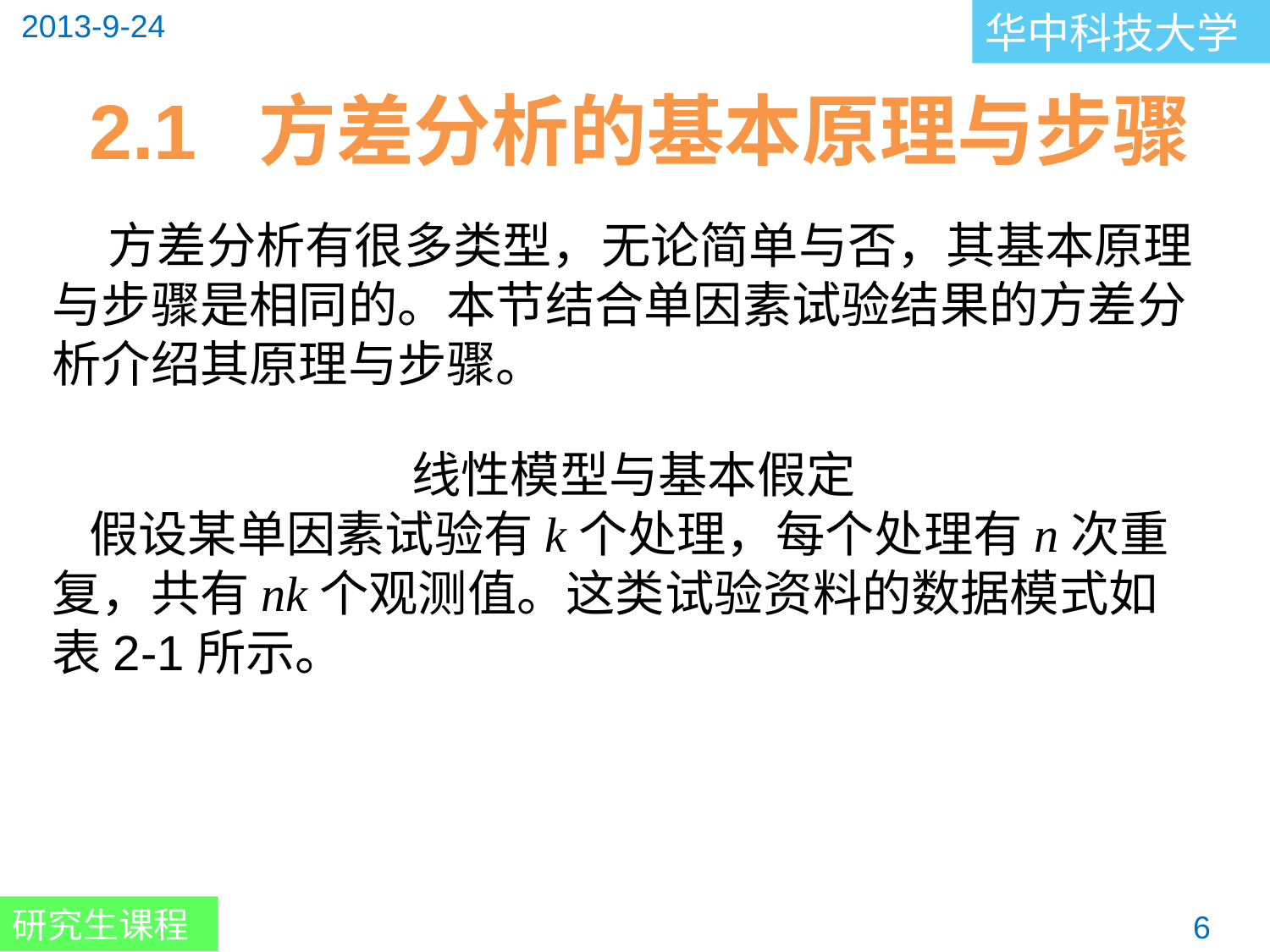

2.1  方差分析的基本原理与步骤
    方差分析有很多类型，无论简单与否，其基本原理与步骤是相同的。本节结合单因素试验结果的方差分析介绍其原理与步骤。
线性模型与基本假定
假设某单因素试验有k个处理，每个处理有n次重复，共有nk个观测值。这类试验资料的数据模式如表2-1所示。